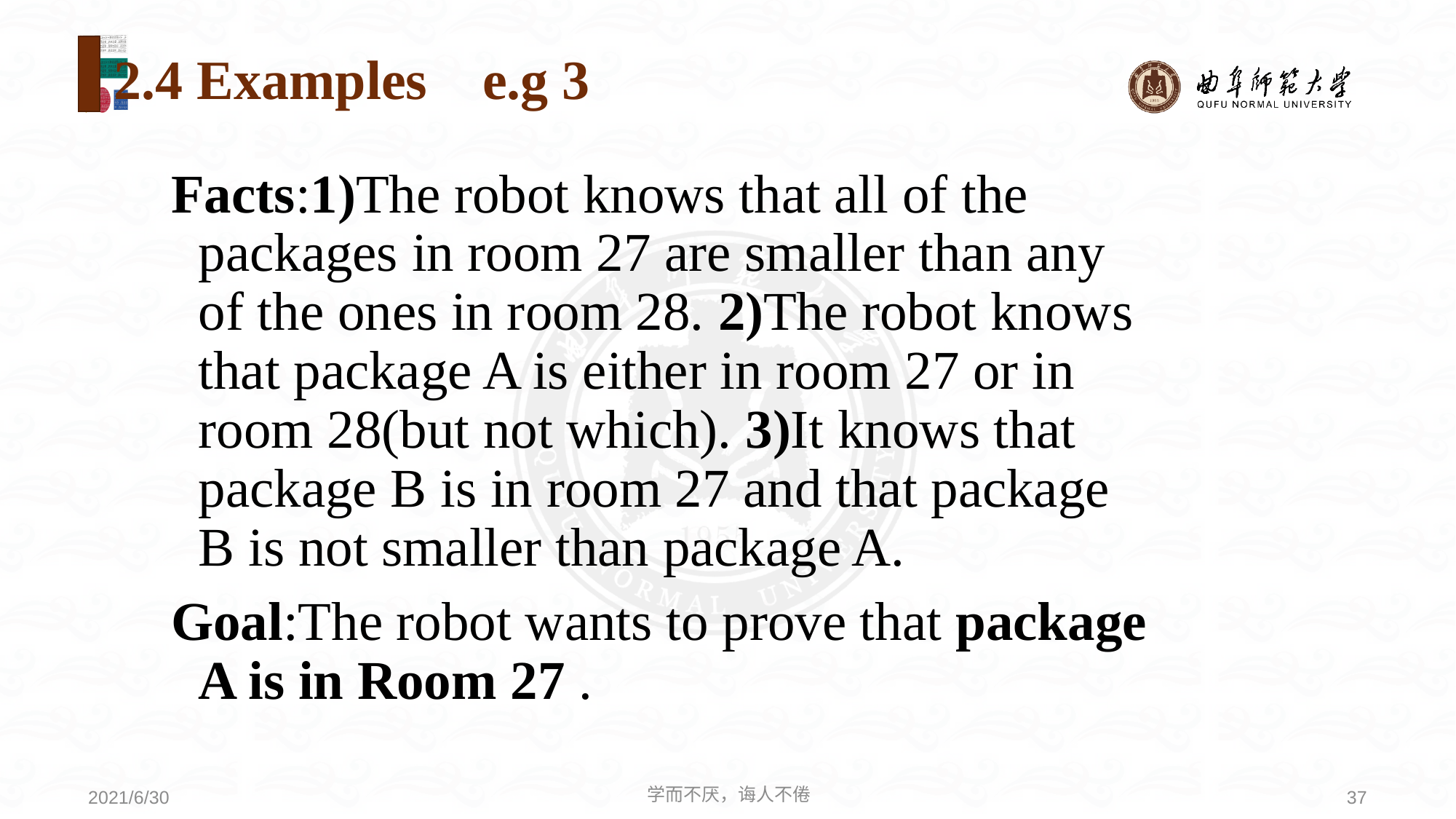

# 2.4 Examples    e.g 3
Facts:1)The robot knows that all of the packages in room 27 are smaller than any of the ones in room 28. 2)The robot knows that package A is either in room 27 or in room 28(but not which). 3)It knows that package B is in room 27 and that package B is not smaller than package A.
Goal:The robot wants to prove that package A is in Room 27 .
学而不厌，诲人不倦
37
2021/6/30